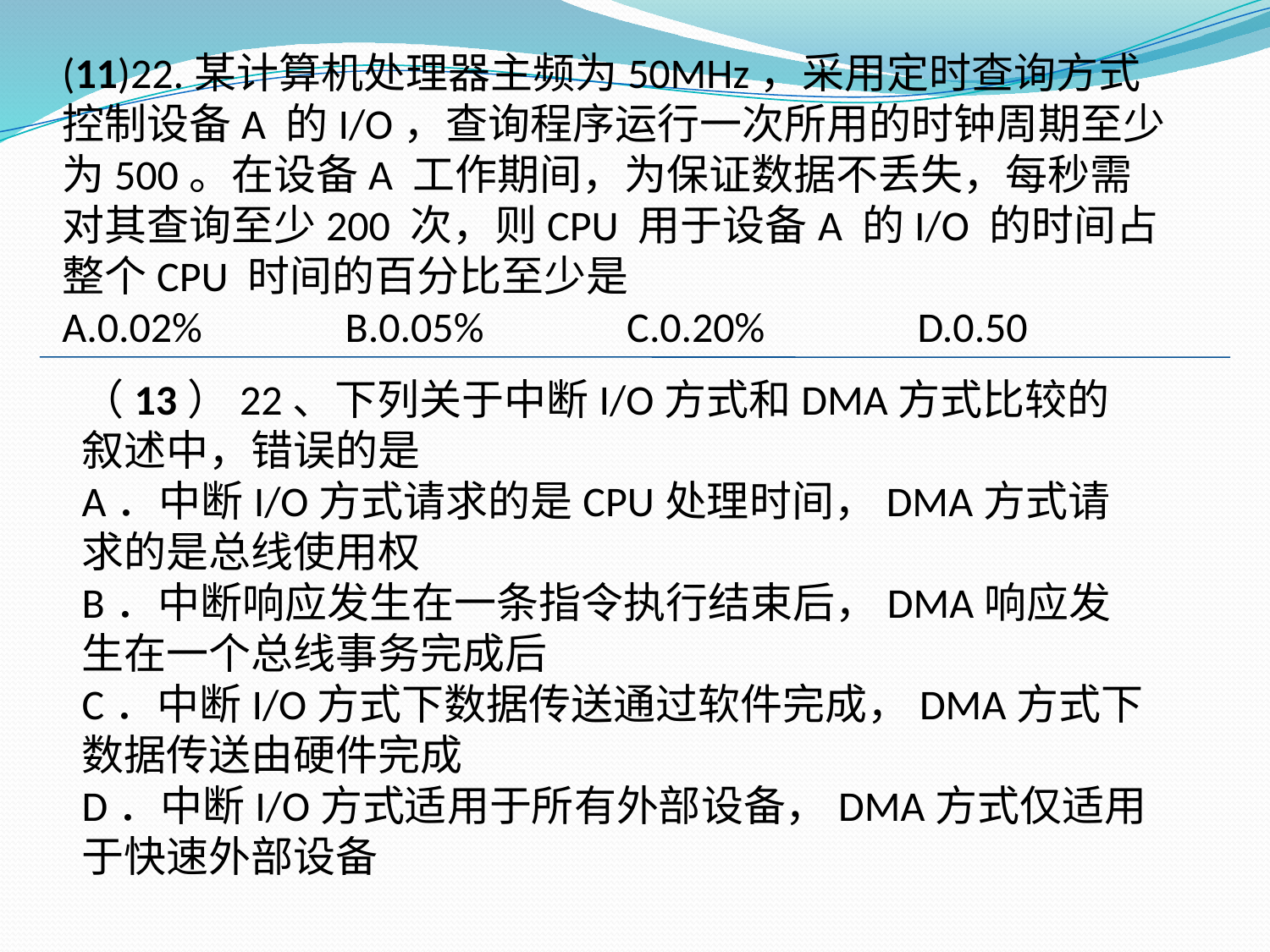

(11)22.某计算机处理器主频为50MHz，采用定时查询方式控制设备A 的I/O，查询程序运行一次所用的时钟周期至少为500。在设备A 工作期间，为保证数据不丢失，每秒需对其查询至少200 次，则CPU 用于设备A 的I/O 的时间占整个CPU 时间的百分比至少是
A.0.02%               B.0.05%               C.0.20%                D.0.50

（13）22、下列关于中断I/O方式和DMA方式比较的叙述中，错误的是
A．中断I/O方式请求的是CPU处理时间，DMA方式请求的是总线使用权
B．中断响应发生在一条指令执行结束后，DMA响应发生在一个总线事务完成后
C．中断I/O方式下数据传送通过软件完成，DMA方式下数据传送由硬件完成
D．中断I/O方式适用于所有外部设备，DMA方式仅适用于快速外部设备